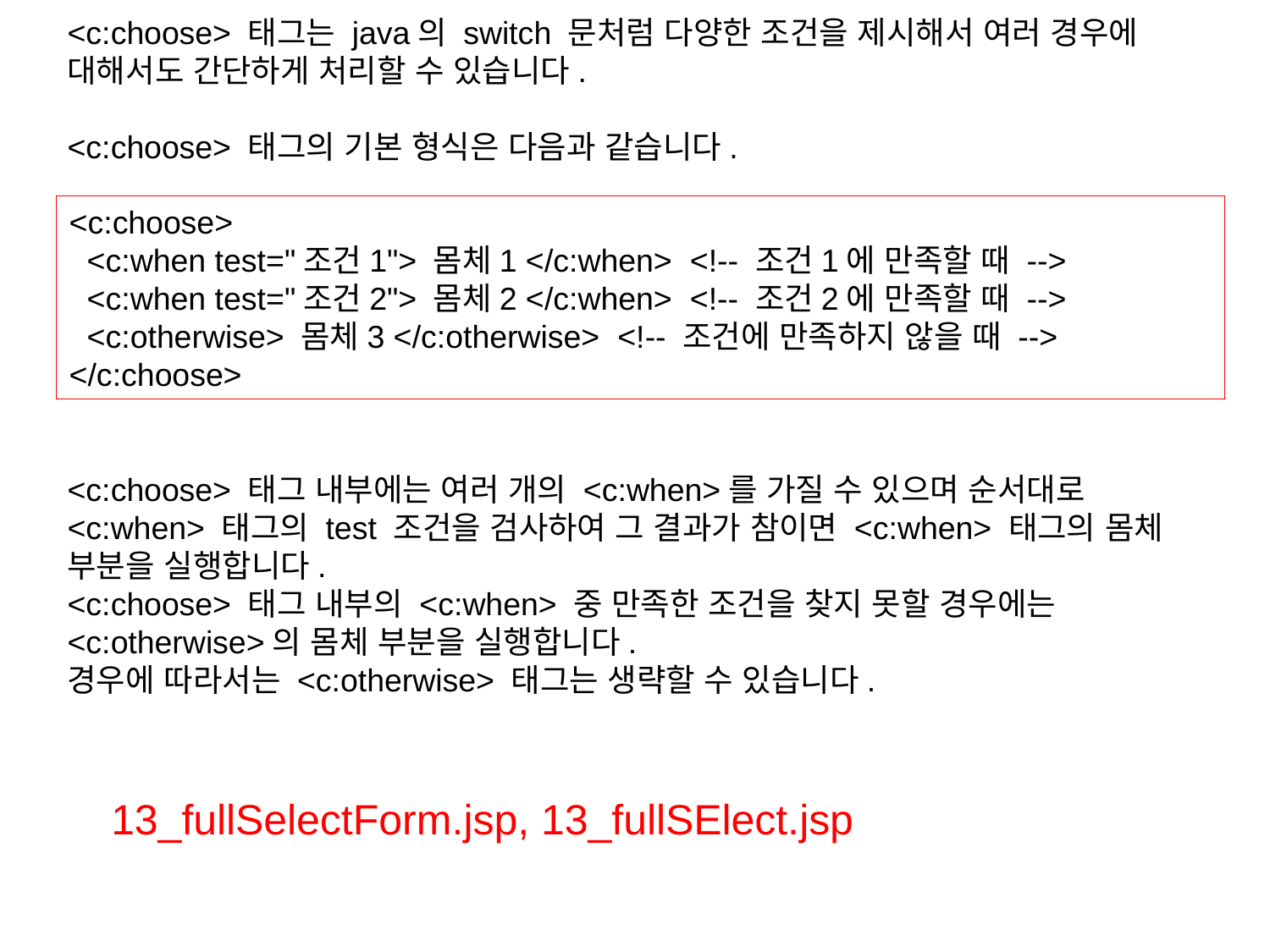

<c:choose> 태그는 java의 switch 문처럼 다양한 조건을 제시해서 여러 경우에 대해서도 간단하게 처리할 수 있습니다.

<c:choose> 태그의 기본 형식은 다음과 같습니다.

<c:choose> 태그 내부에는 여러 개의 <c:when>를 가질 수 있으며 순서대로 <c:when> 태그의 test 조건을 검사하여 그 결과가 참이면 <c:when> 태그의 몸체 부분을 실행합니다.
<c:choose> 태그 내부의 <c:when> 중 만족한 조건을 찾지 못할 경우에는 <c:otherwise>의 몸체 부분을 실행합니다.
경우에 따라서는 <c:otherwise> 태그는 생략할 수 있습니다.

<c:choose>
  <c:when test="조건1"> 몸체1 </c:when>  <!-- 조건1에 만족할 때 -->
  <c:when test="조건2"> 몸체2 </c:when>  <!-- 조건2에 만족할 때 -->
  <c:otherwise> 몸체3 </c:otherwise>  <!-- 조건에 만족하지 않을 때 -->
</c:choose>
13_fullSelectForm.jsp, 13_fullSElect.jsp